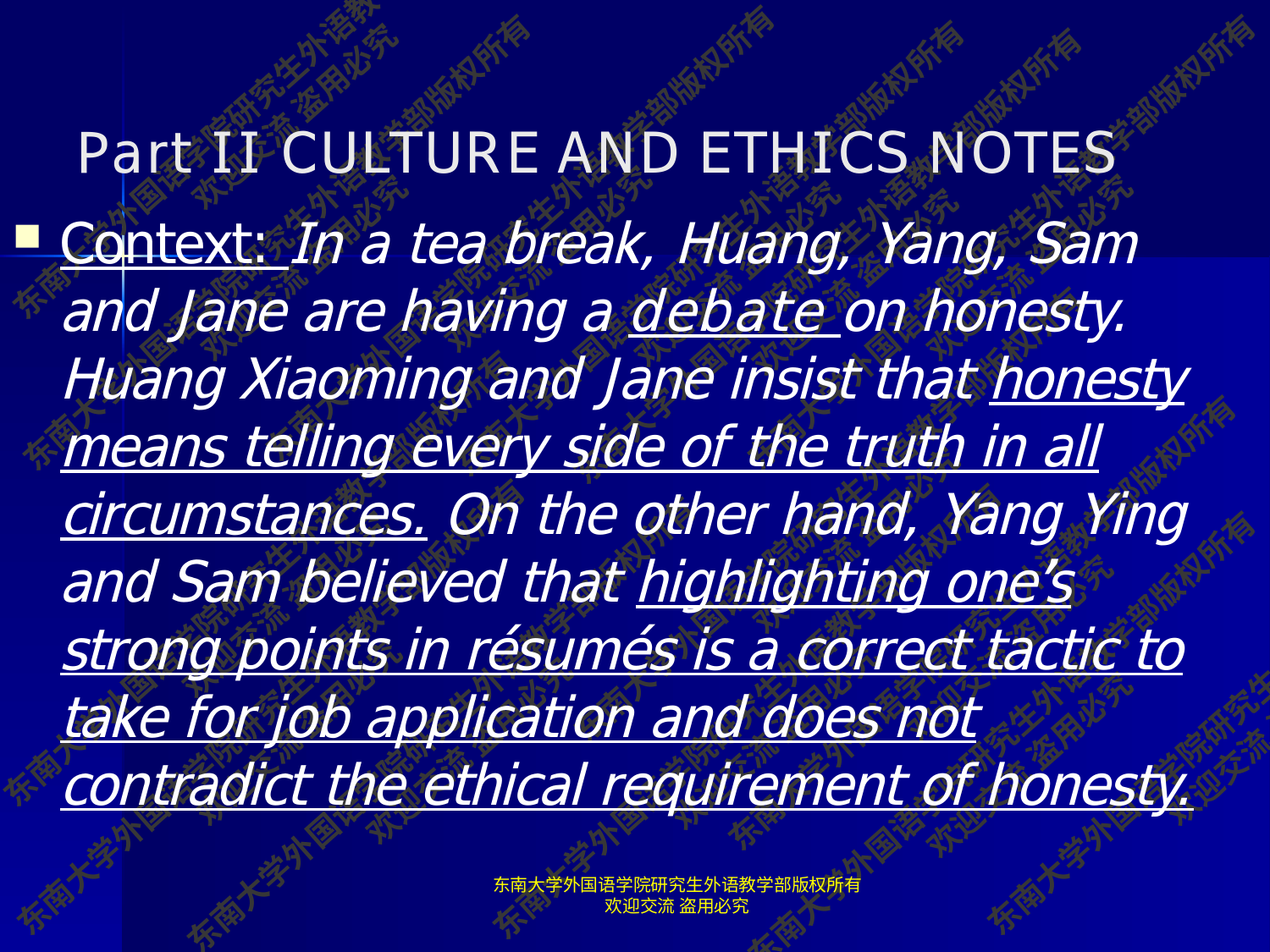

# Part II CULTURE AND ETHICS NOTES
Context: In a tea break, Huang, Yang, Sam and Jane are having a debate on honesty. Huang Xiaoming and Jane insist that honesty means telling every side of the truth in all circumstances. On the other hand, Yang Ying and Sam believed that highlighting one’s strong points in résumés is a correct tactic to take for job application and does not contradict the ethical requirement of honesty.

东南大学外国语学院研究生外语教学部版权所有 欢迎交流 盗用必究